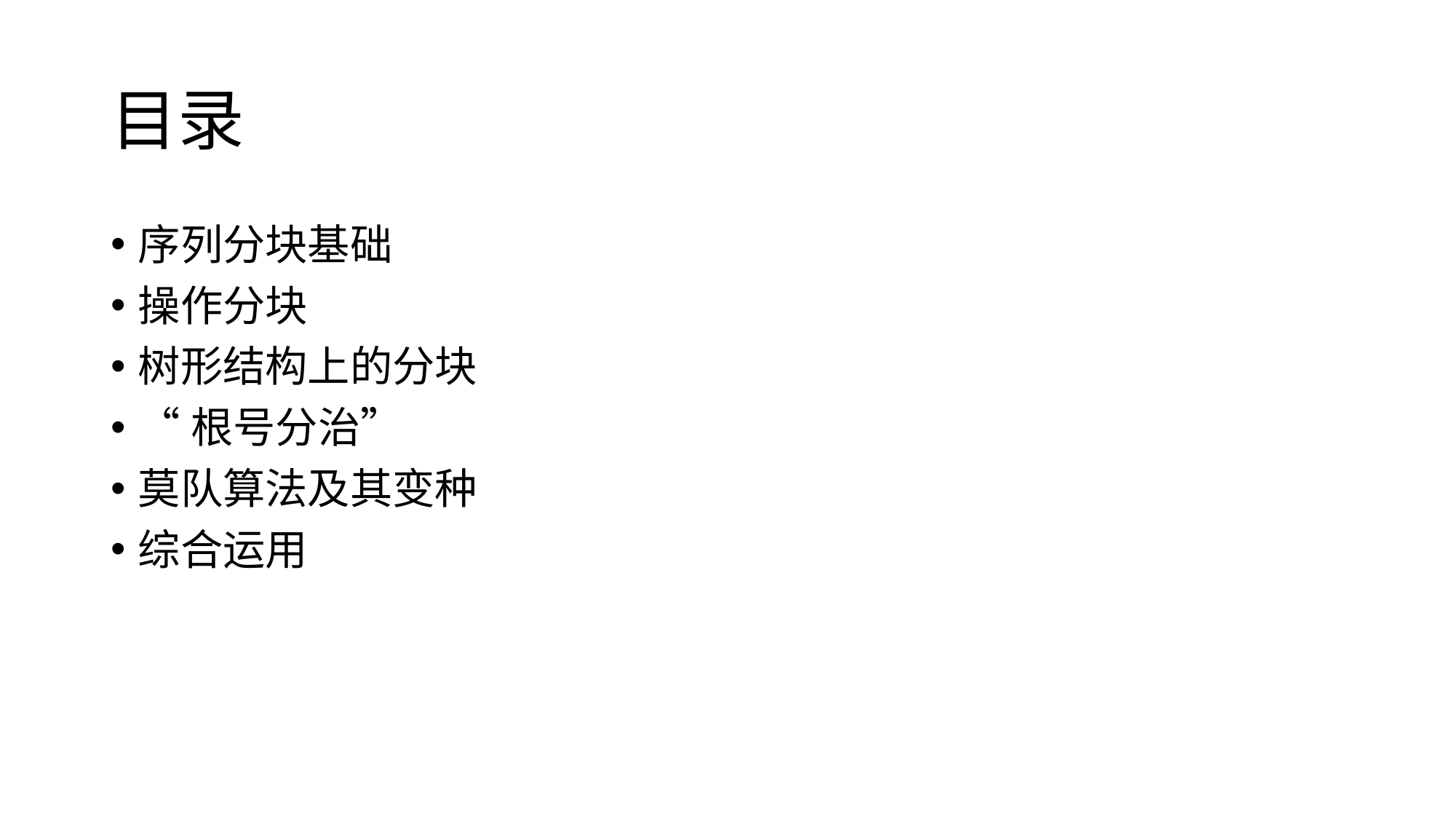

# 目录
序列分块基础
操作分块
树形结构上的分块
“根号分治”
莫队算法及其变种
综合运用